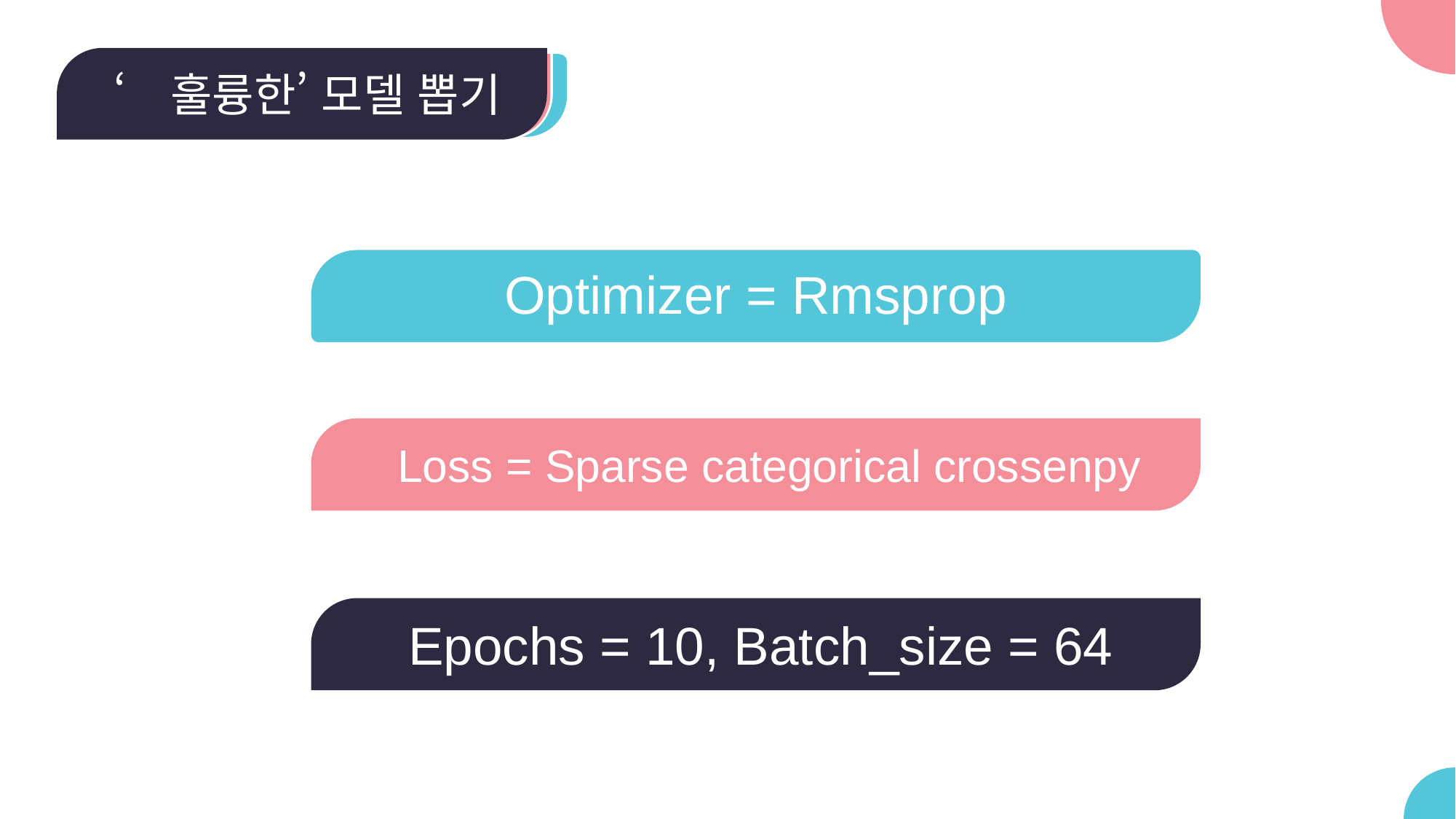

‘훌륭한’ 모델 뽑기

Optimizer = Rmsprop

Loss = Sparse categorical crossenpy

Epochs = 10, Batch_size = 64